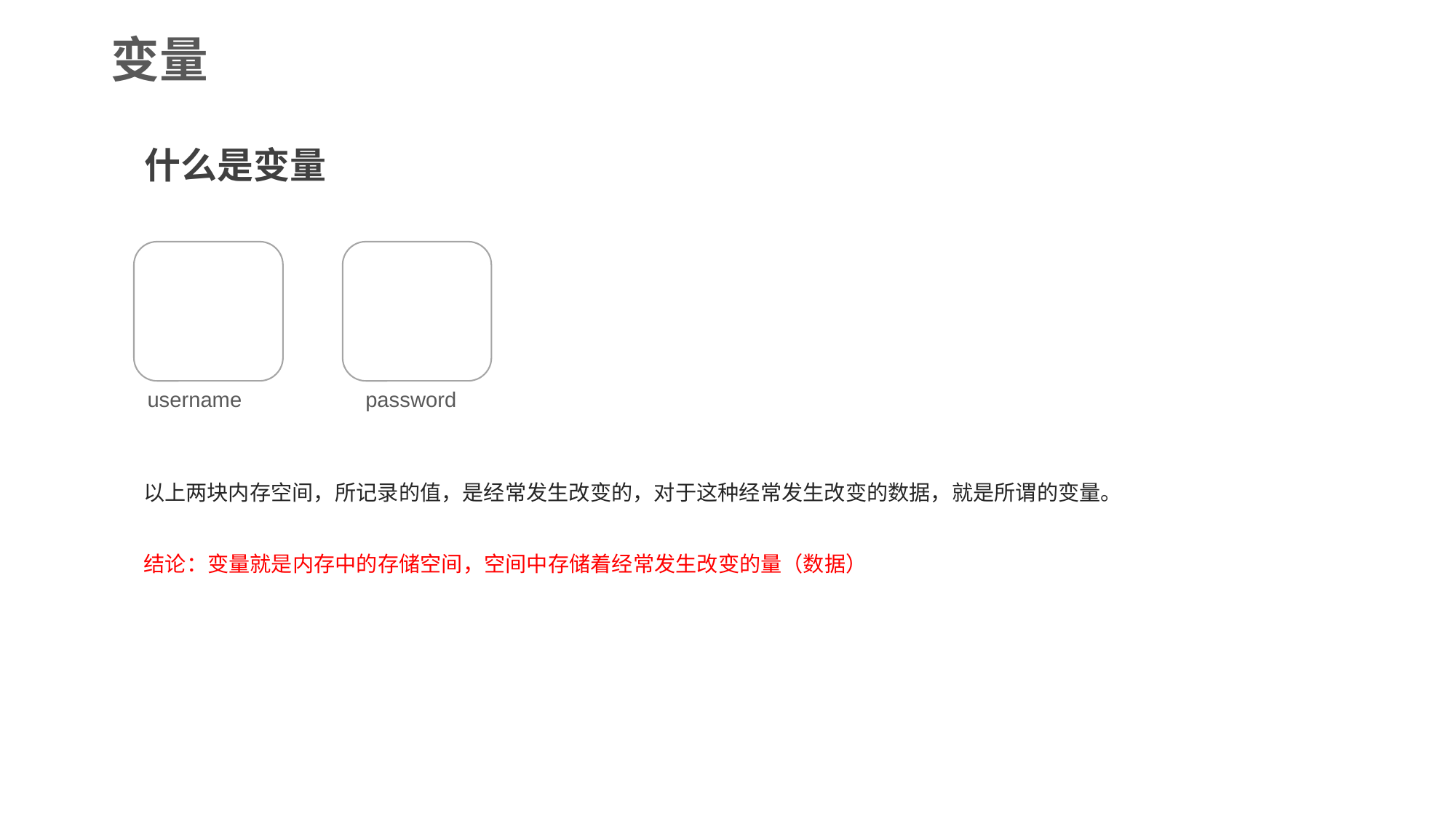

变量
什么是变量

password
username
以上两块内存空间，所记录的值，是经常发生改变的，对于这种经常发生改变的数据，就是所谓的变量。

结论：变量就是内存中的存储空间，空间中存储着经常发生改变的量（数据）